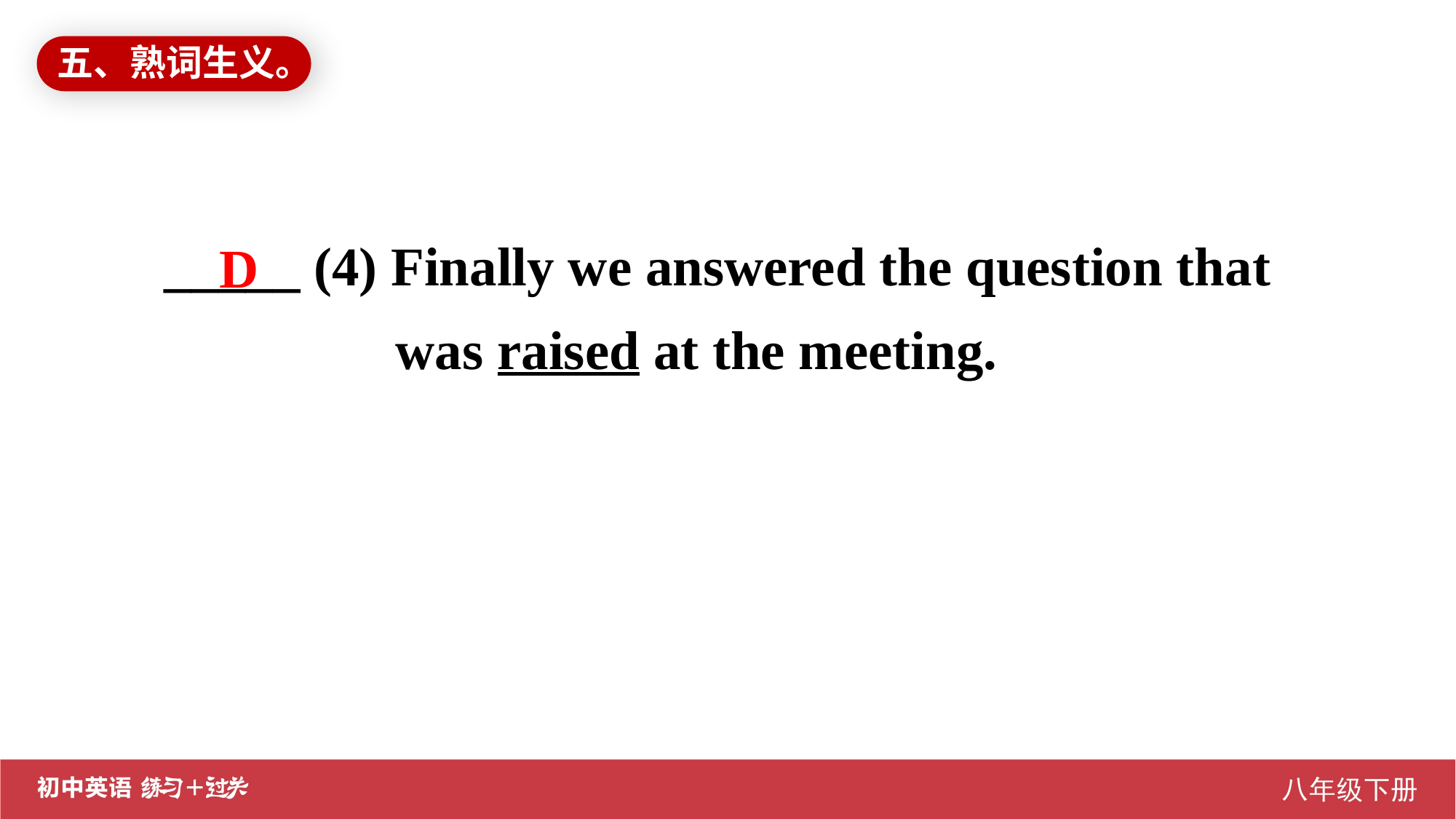

五、熟词生义。

_____ (4) Finally we answered the question that
                 was raised at the meeting.
D